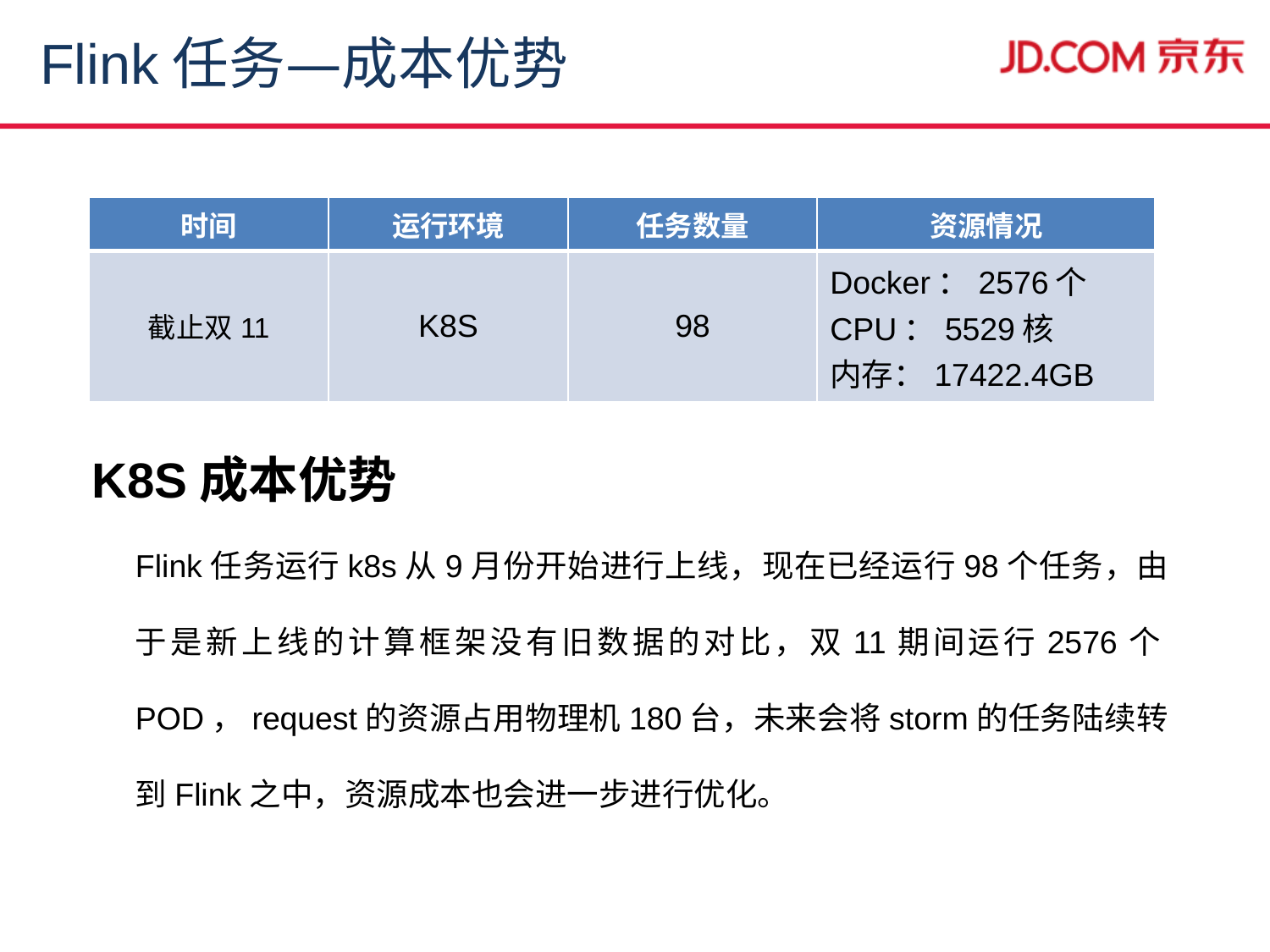

Flink任务—成本优势
| 时间 | 运行环境 | 任务数量 | 资源情况 |
| --- | --- | --- | --- |
| 截止双11 | K8S | 98 | Docker：2576个 CPU：5529核 内存：17422.4GB |
   K8S成本优势
	Flink任务运行k8s从9月份开始进行上线，现在已经运行98个任务，由于是新上线的计算框架没有旧数据的对比，双11期间运行2576个POD，request的资源占用物理机180台，未来会将storm的任务陆续转到Flink之中，资源成本也会进一步进行优化。